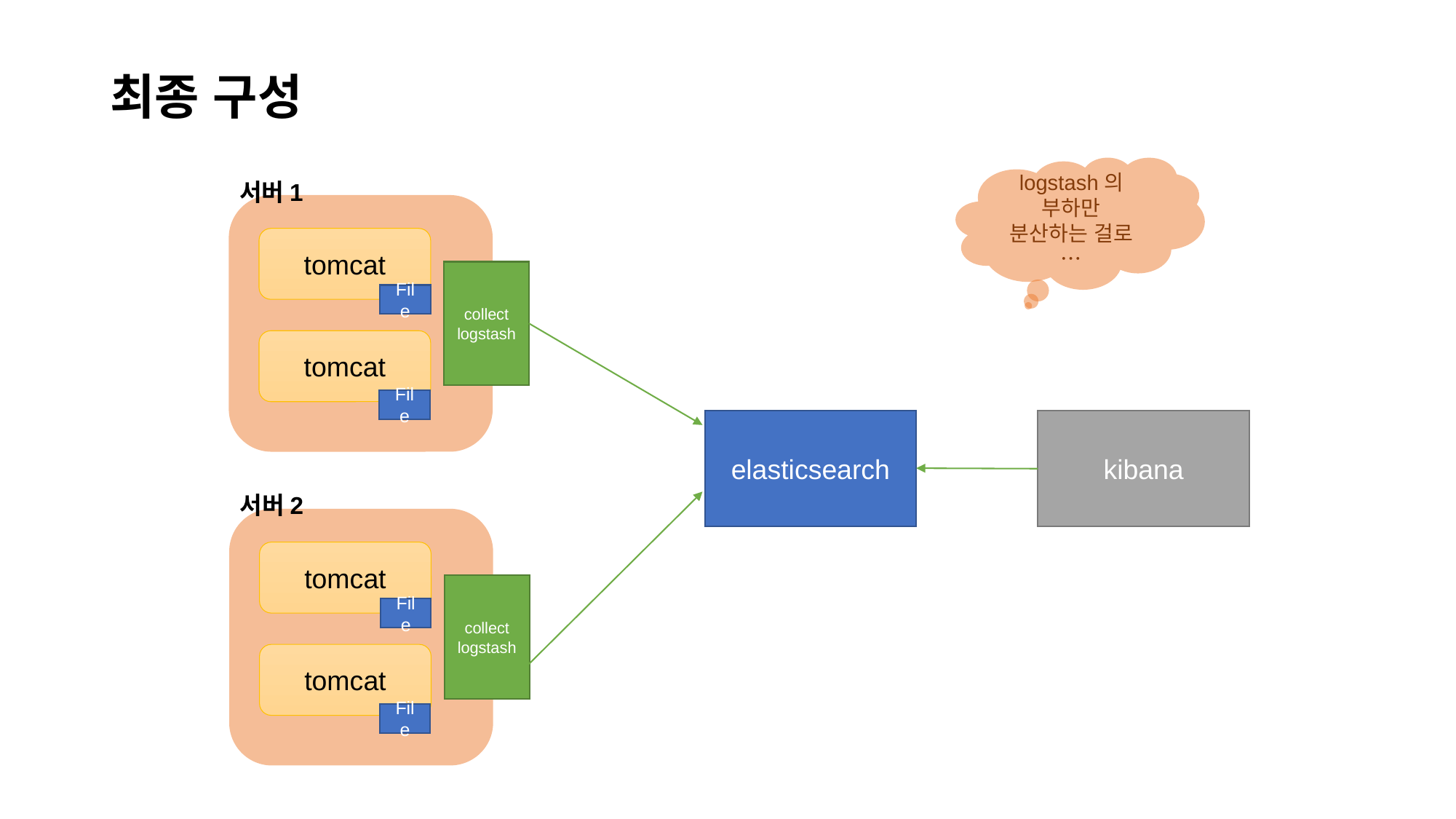

최종 구성
logstash의 부하만 분산하는 걸로…
서버1

tomcat
collect
logstash
File
tomcat
File
서버2

tomcat
collect
logstash
File
tomcat
File
elasticsearch
kibana